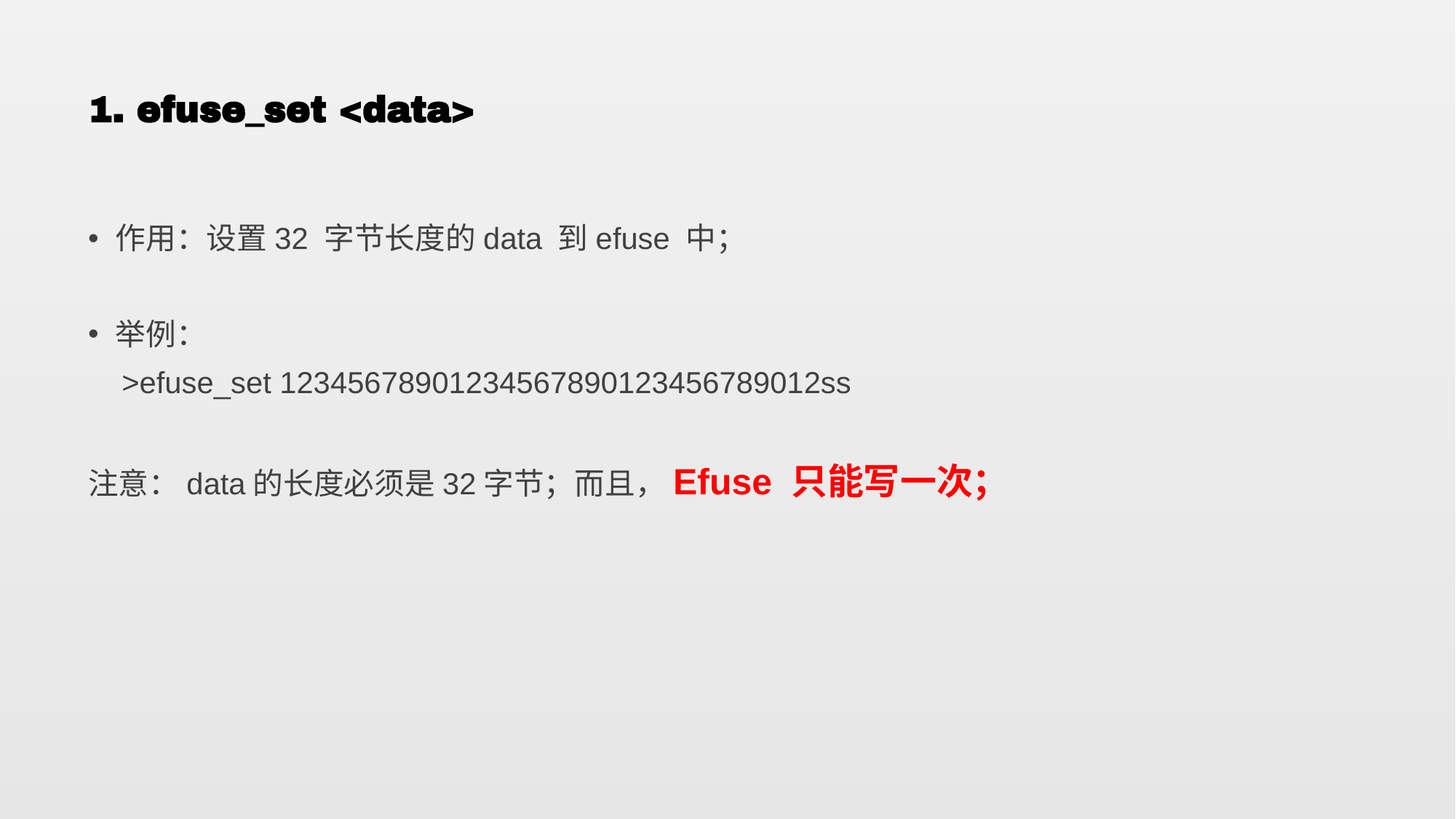

# 1. efuse_set <data>
作用：设置32 字节长度的data 到efuse 中；

举例：
    >efuse_set 12345678901234567890123456789012ss

注意：data的长度必须是32字节；而且，Efuse 只能写一次；